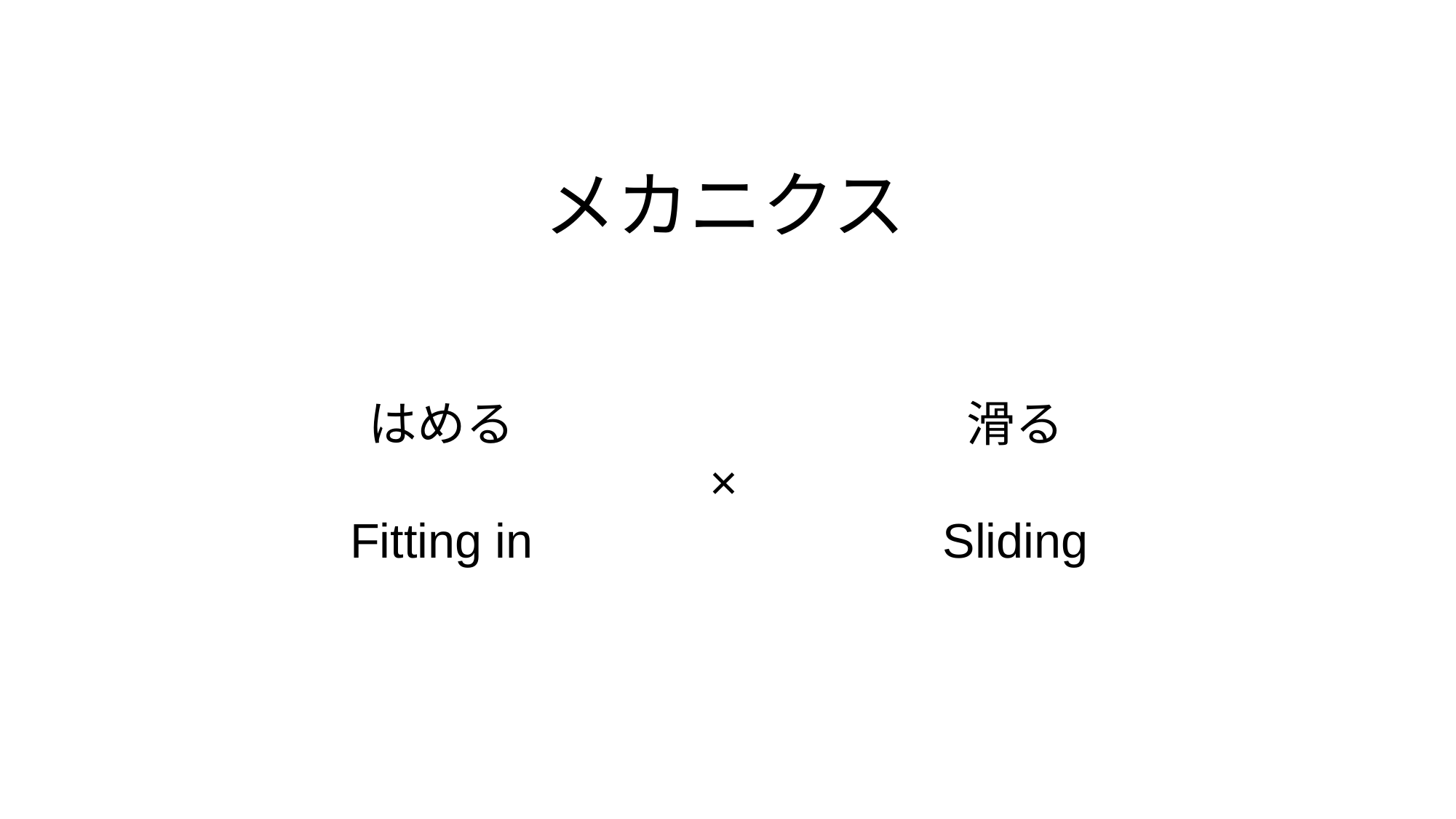

メカニクス
はめる

Fitting in
滑る

Sliding
×